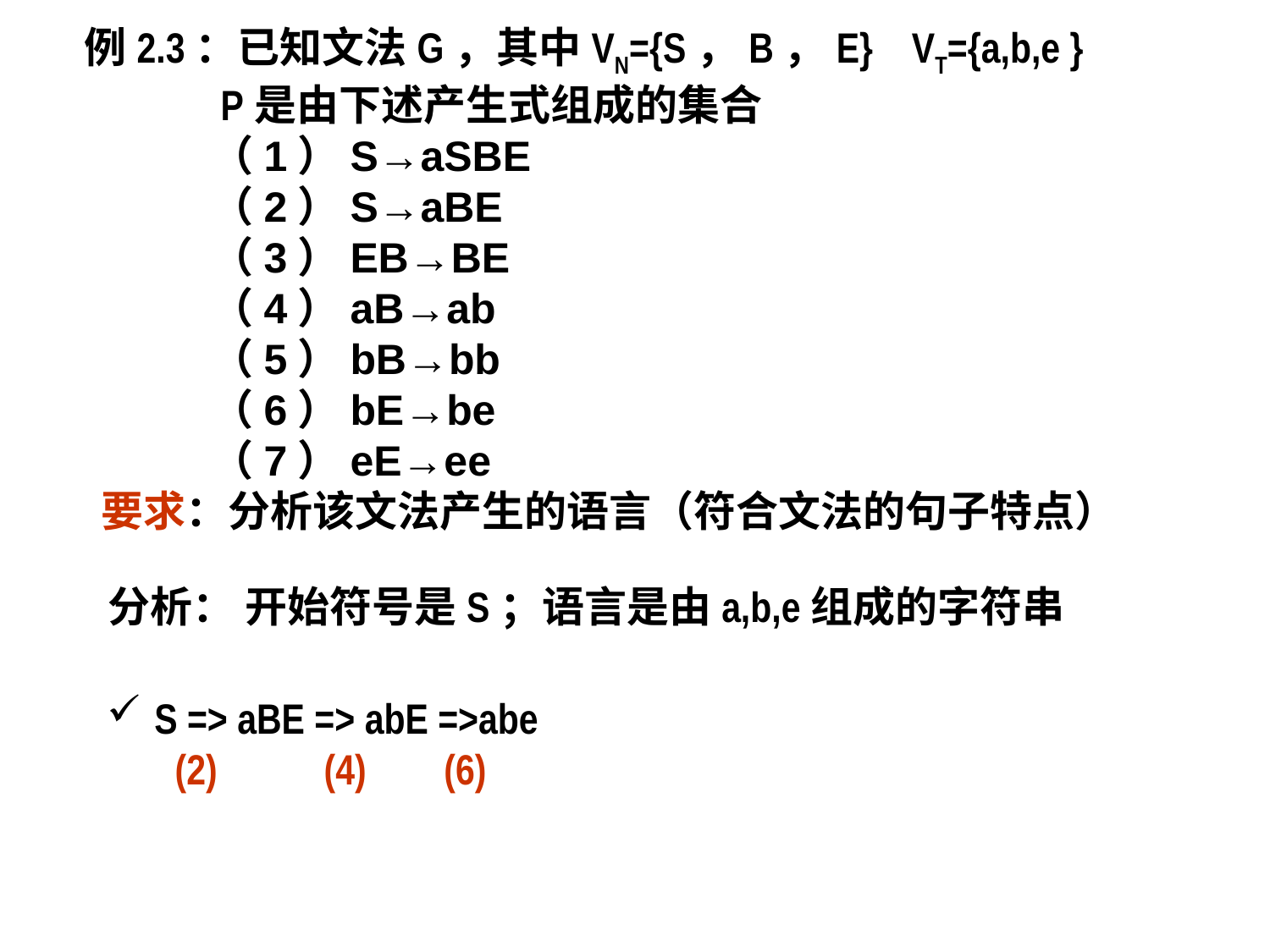

例2.3：已知文法G，其中VN={S，B，E}    VT={a,b,e }
              P是由下述产生式组成的集合
	（1）S→aSBE
	（2）S→aBE
	（3）EB→BE
	（4）aB→ab
	（5）bB→bb
	（6）bE→be
	（7）eE→ee
要求：分析该文法产生的语言（符合文法的句子特点）
分析： 开始符号是S；语言是由a,b,e组成的字符串
S => aBE => abE =>abe
       (2)           (4)        (6)